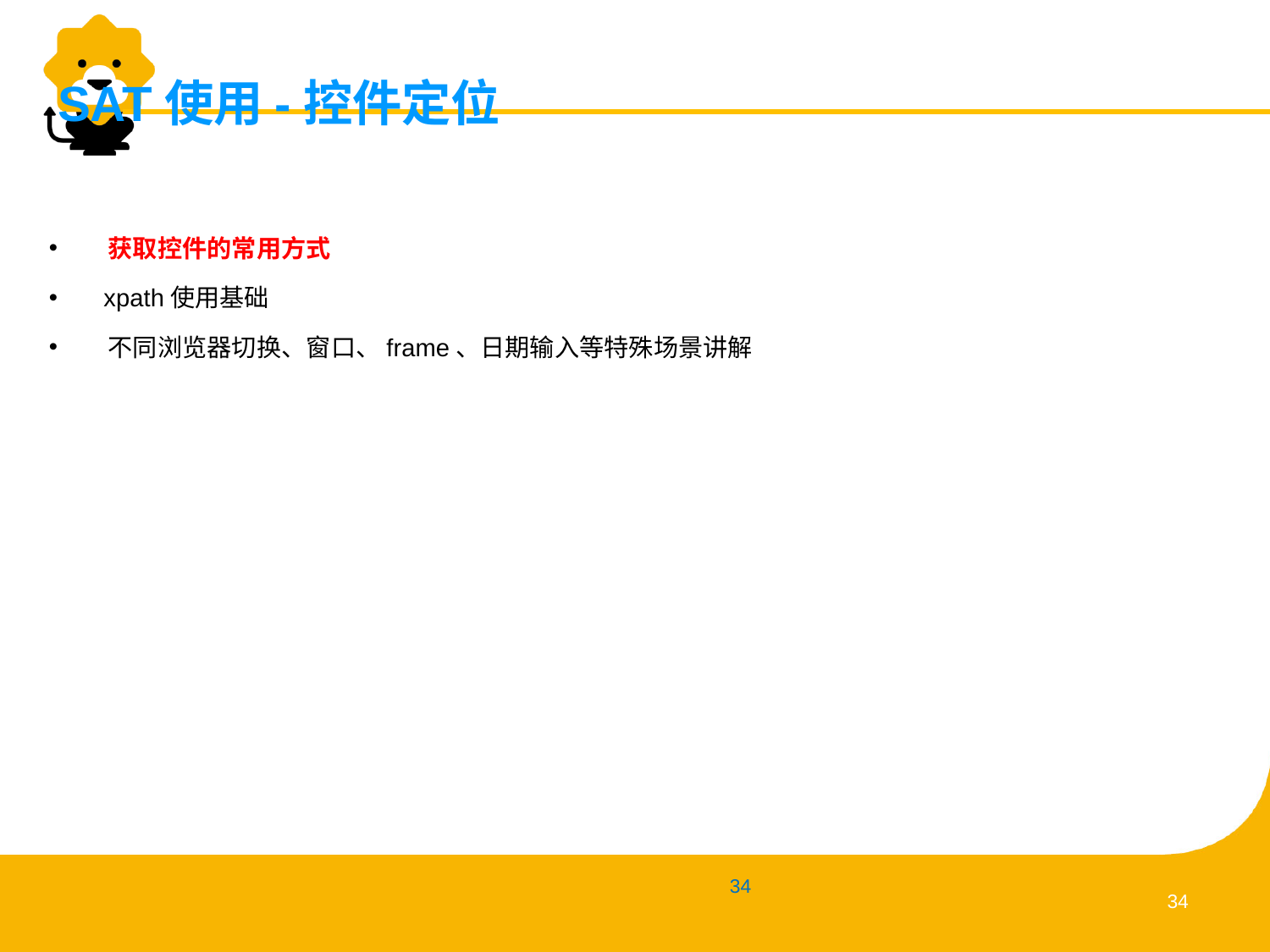

# SAT使用-控件定位

 获取控件的常用方式
 xpath使用基础
 不同浏览器切换、窗口、frame、日期输入等特殊场景讲解
34